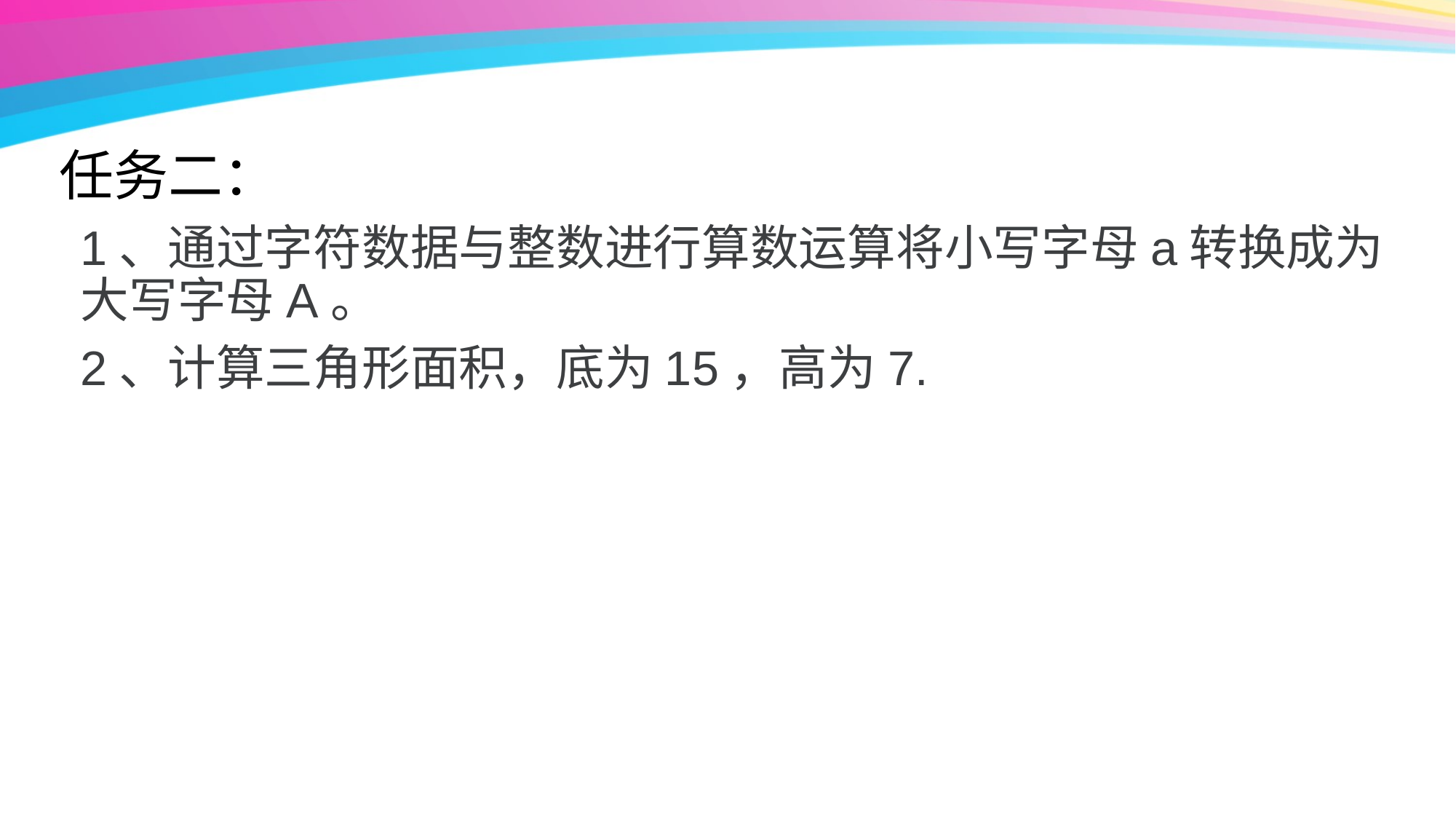

# 任务二：
1、通过字符数据与整数进行算数运算将小写字母a转换成为大写字母A。
2、计算三角形面积，底为15，高为7.

tips：
1、小写字母a的ASCII码值为97，大写字母A的ASCII码值为65，相差32。
2、最终输出的是字符，所以定义变量为字符类型变量。
提交的文件名：2.2.1姓名.cpp  2.2.2姓名.cpp